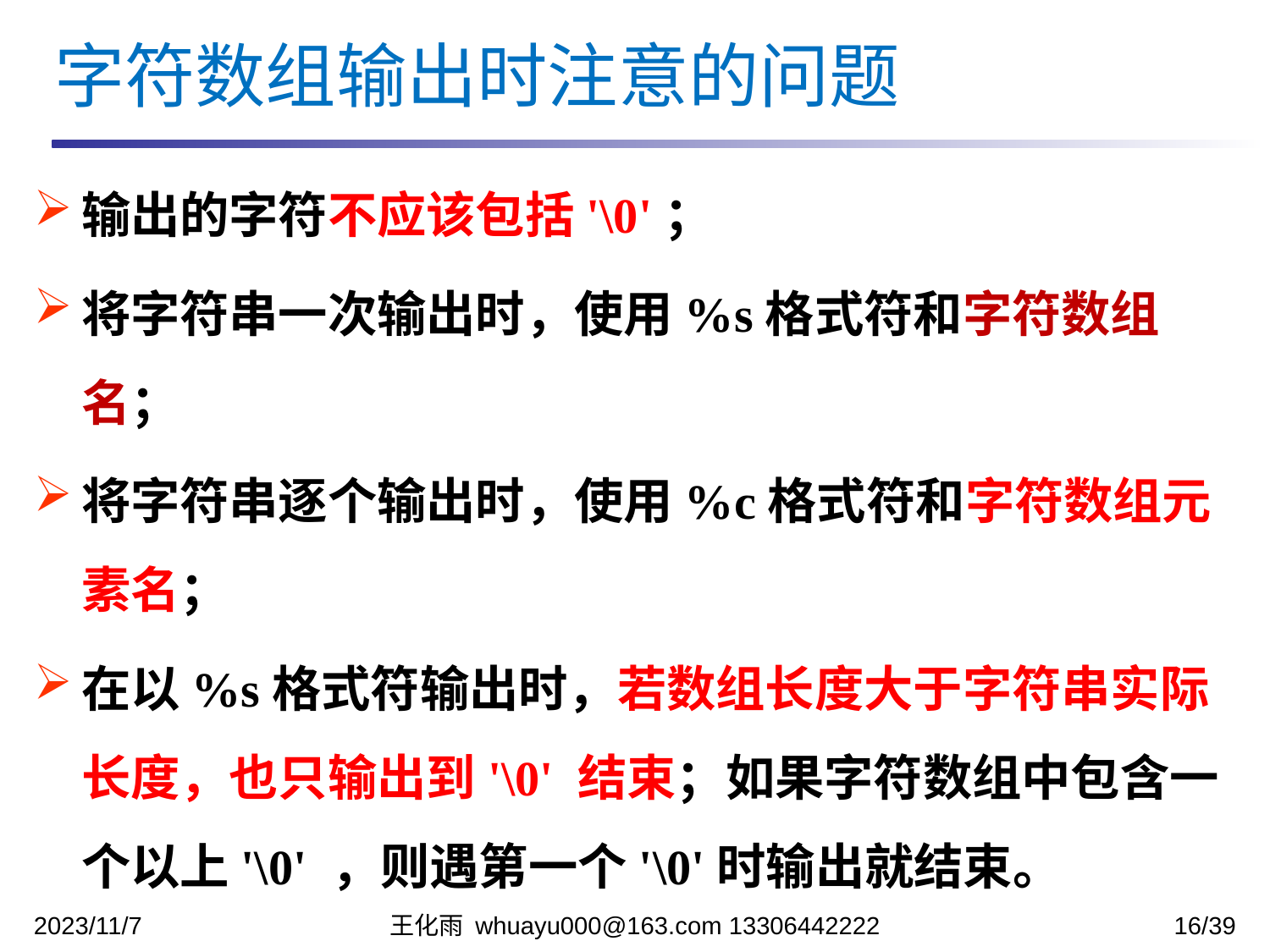

字符数组输出时注意的问题
输出的字符不应该包括'\0'；
将字符串一次输出时，使用%s格式符和字符数组名；
将字符串逐个输出时，使用%c格式符和字符数组元素名；
在以%s格式符输出时，若数组长度大于字符串实际长度，也只输出到'\0' 结束；如果字符数组中包含一个以上'\0' ，则遇第一个'\0'时输出就结束。
2023/11/7
王化雨 whuayu000@163.com 13306442222
16/39